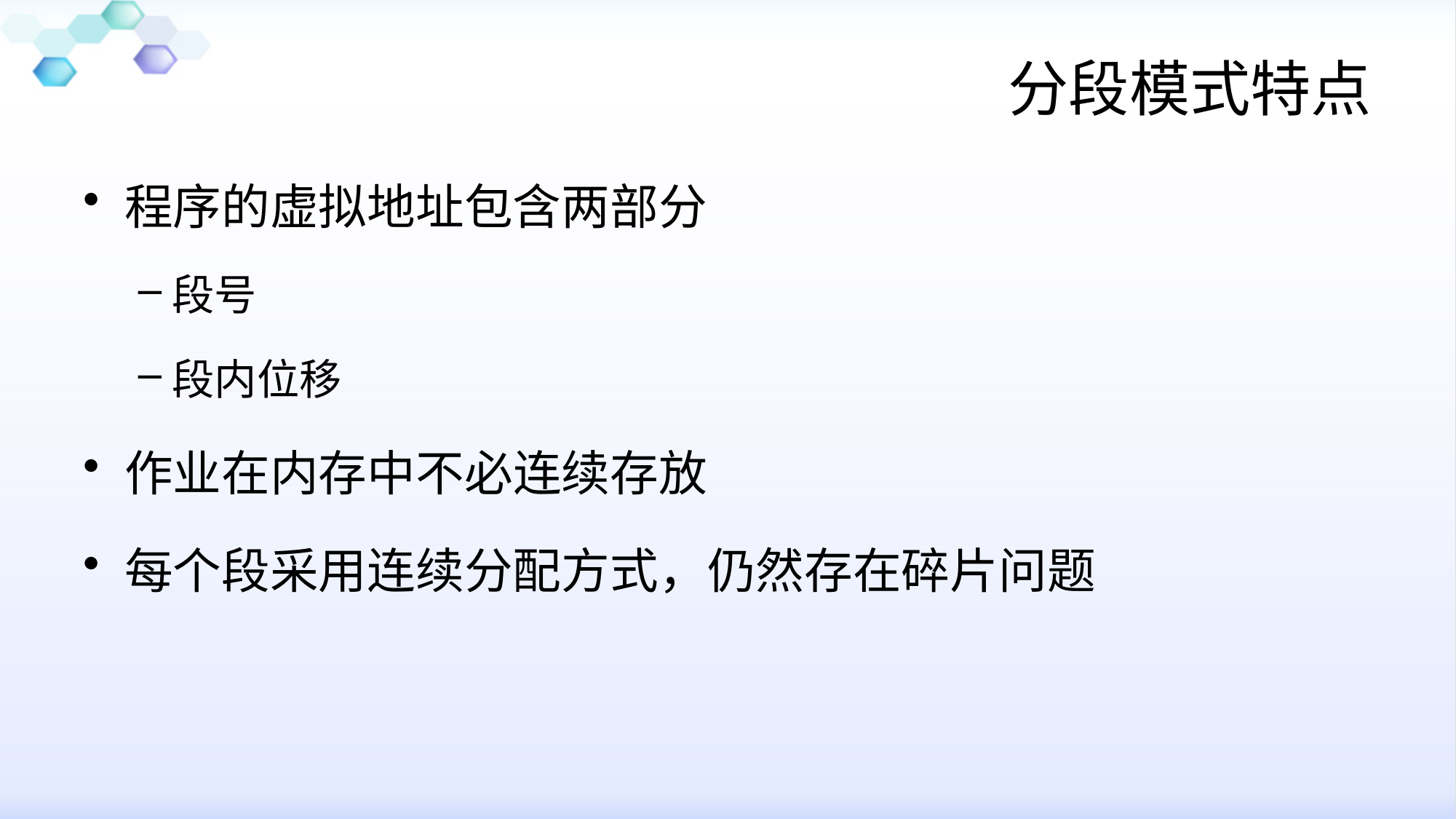

# 分段模式特点
程序的虚拟地址包含两部分
段号
段内位移
作业在内存中不必连续存放
每个段采用连续分配方式，仍然存在碎片问题